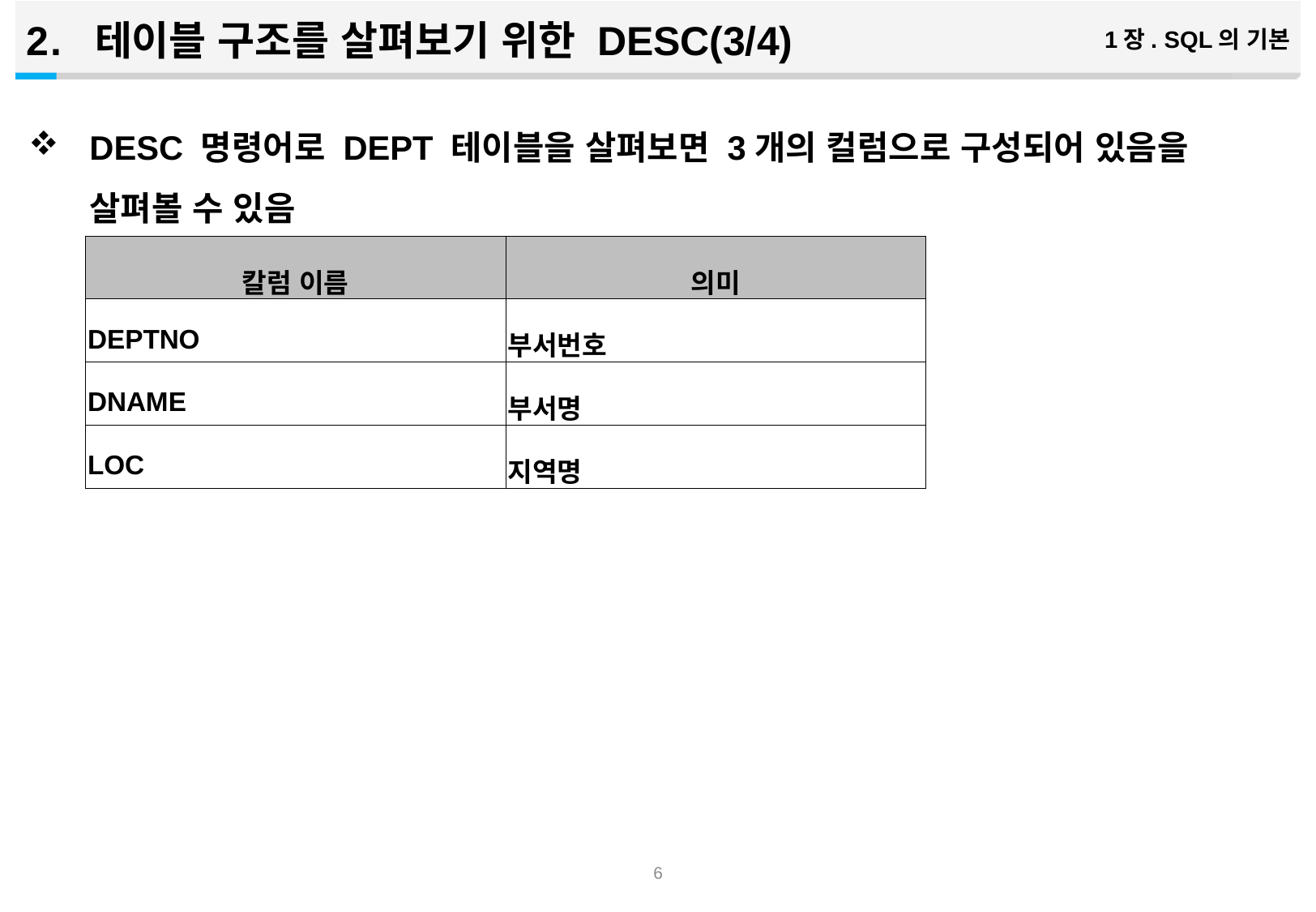

테이블 구조를 살펴보기 위한 DESC(3/4)
1장. SQL의 기본
DESC 명령어로 DEPT 테이블을 살펴보면 3개의 컬럼으로 구성되어 있음을       살펴볼 수 있음
| 칼럼 이름 | 의미 |
| --- | --- |
| DEPTNO | 부서번호 |
| DNAME | 부서명 |
| LOC | 지역명 |
6